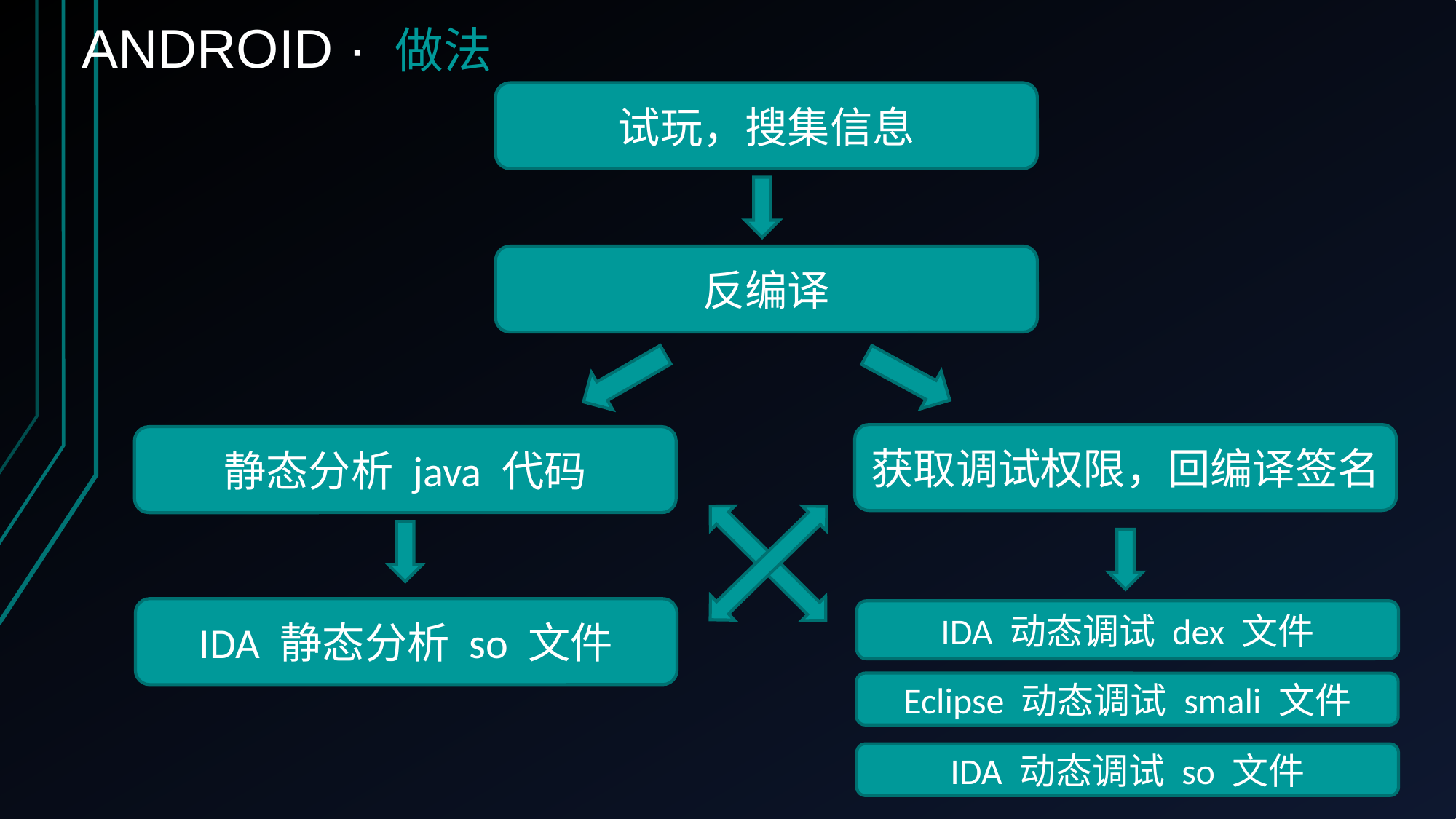

ANDROID · 做法

试玩，搜集信息

反编译

获取调试权限，回编译签名
静态分析 java 代码

IDA 静态分析 so 文件
IDA 动态调试 dex 文件
Eclipse 动态调试 smali 文件
IDA 动态调试 so 文件